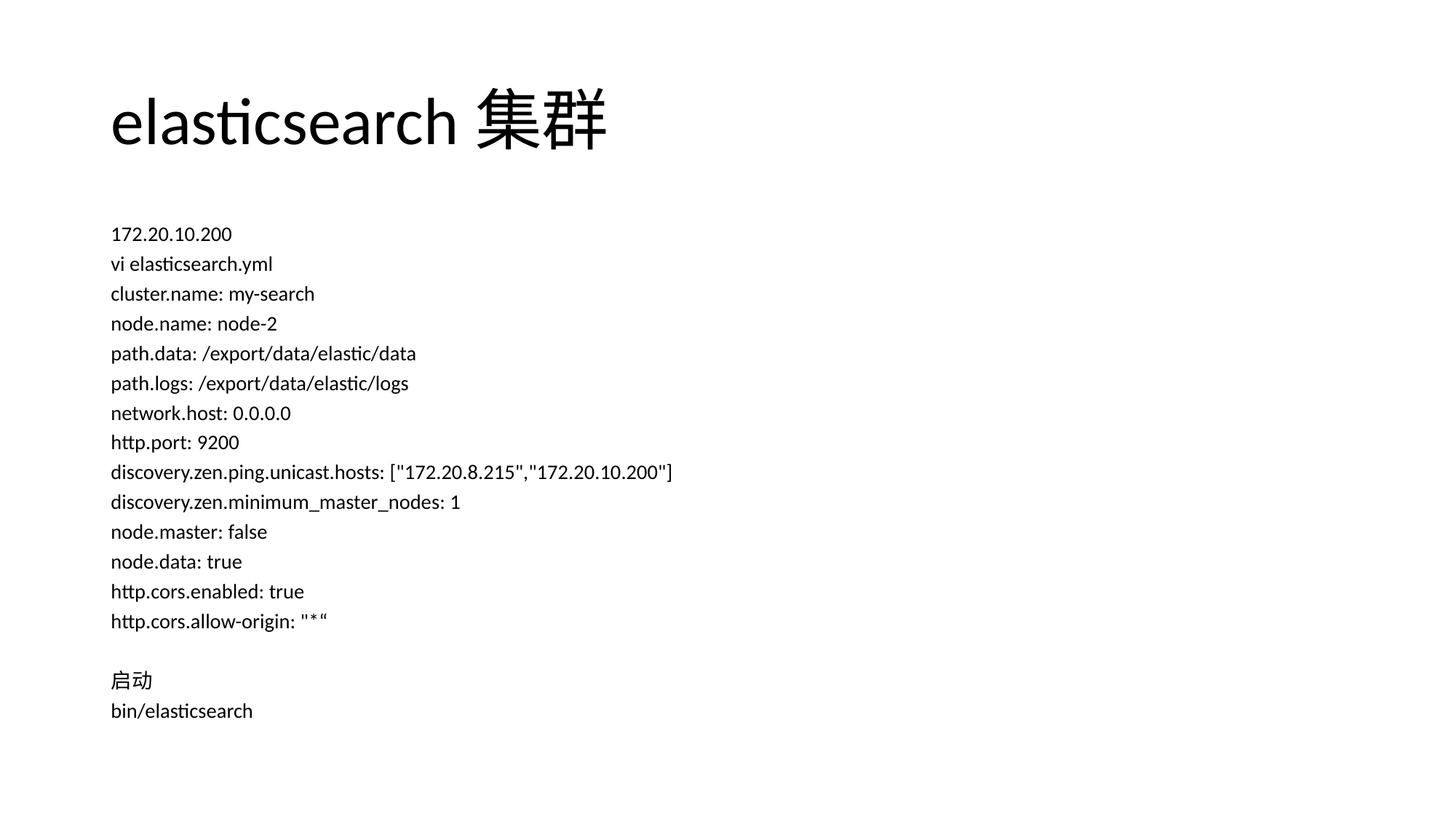

# elasticsearch集群
172.20.10.200
vi elasticsearch.yml
cluster.name: my-search
node.name: node-2
path.data: /export/data/elastic/data
path.logs: /export/data/elastic/logs
network.host: 0.0.0.0
http.port: 9200
discovery.zen.ping.unicast.hosts: ["172.20.8.215","172.20.10.200"]
discovery.zen.minimum_master_nodes: 1
node.master: false
node.data: true
http.cors.enabled: true
http.cors.allow-origin: "*“

启动
bin/elasticsearch